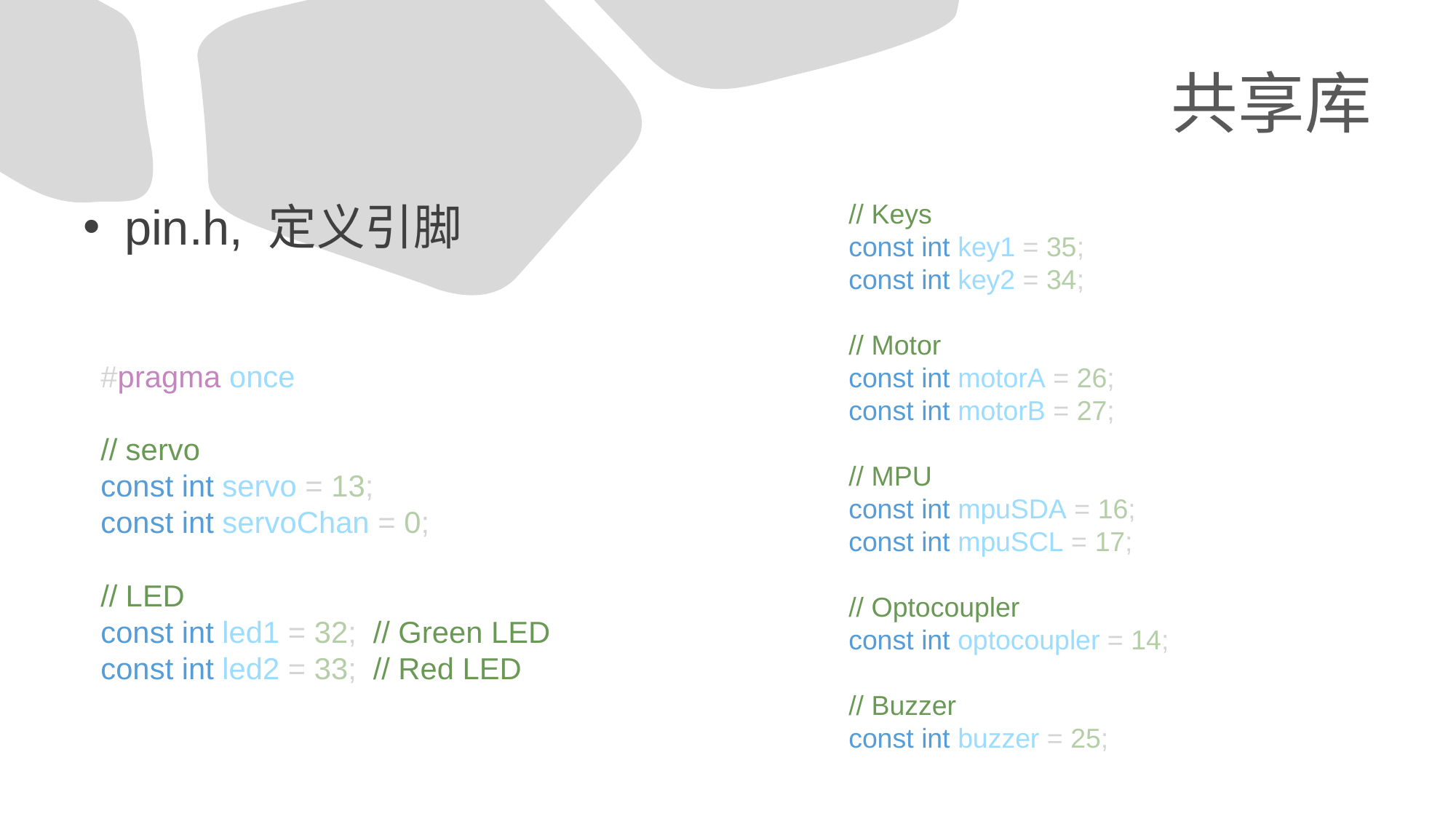

# 共享库
pin.h, 定义引脚

// Keys
const int key1 = 35;
const int key2 = 34;
// Motor
const int motorA = 26;
const int motorB = 27;
// MPU
const int mpuSDA = 16;
const int mpuSCL = 17;
// Optocoupler
const int optocoupler = 14;
// Buzzer
const int buzzer = 25;
#pragma once
// servo
const int servo = 13;
const int servoChan = 0;
// LED
const int led1 = 32;  // Green LED
const int led2 = 33;  // Red LED